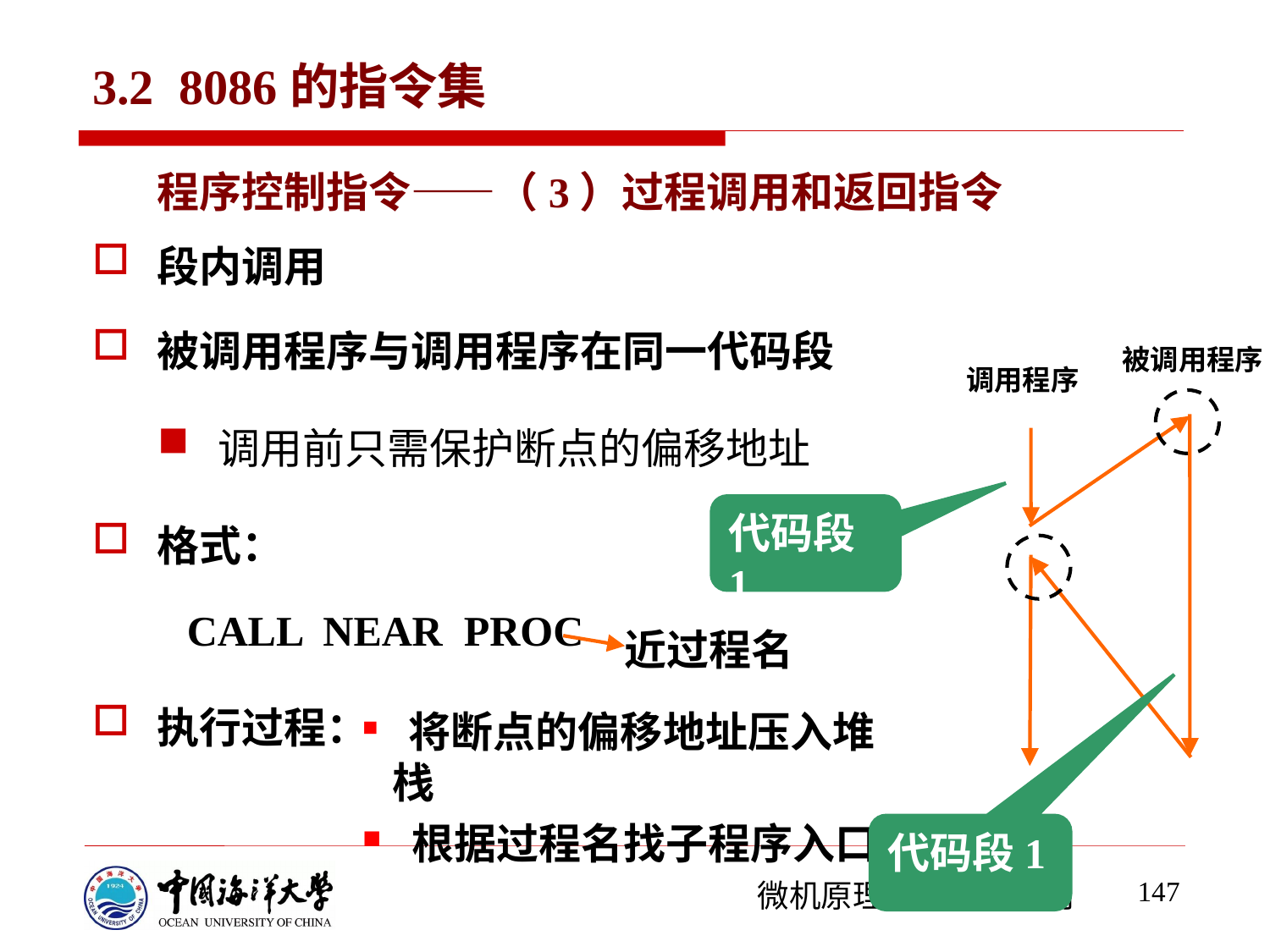

# 3.2  8086的指令集
程序控制指令——（3）过程调用和返回指令
段内调用
被调用程序与调用程序在同一代码段
调用前只需保护断点的偏移地址
格式：
        CALL  NEAR  PROC
执行过程：

被调用程序
调用程序

代码段1

近过程名

 将断点的偏移地址压入堆栈
 根据过程名找子程序入口
代码段1
147